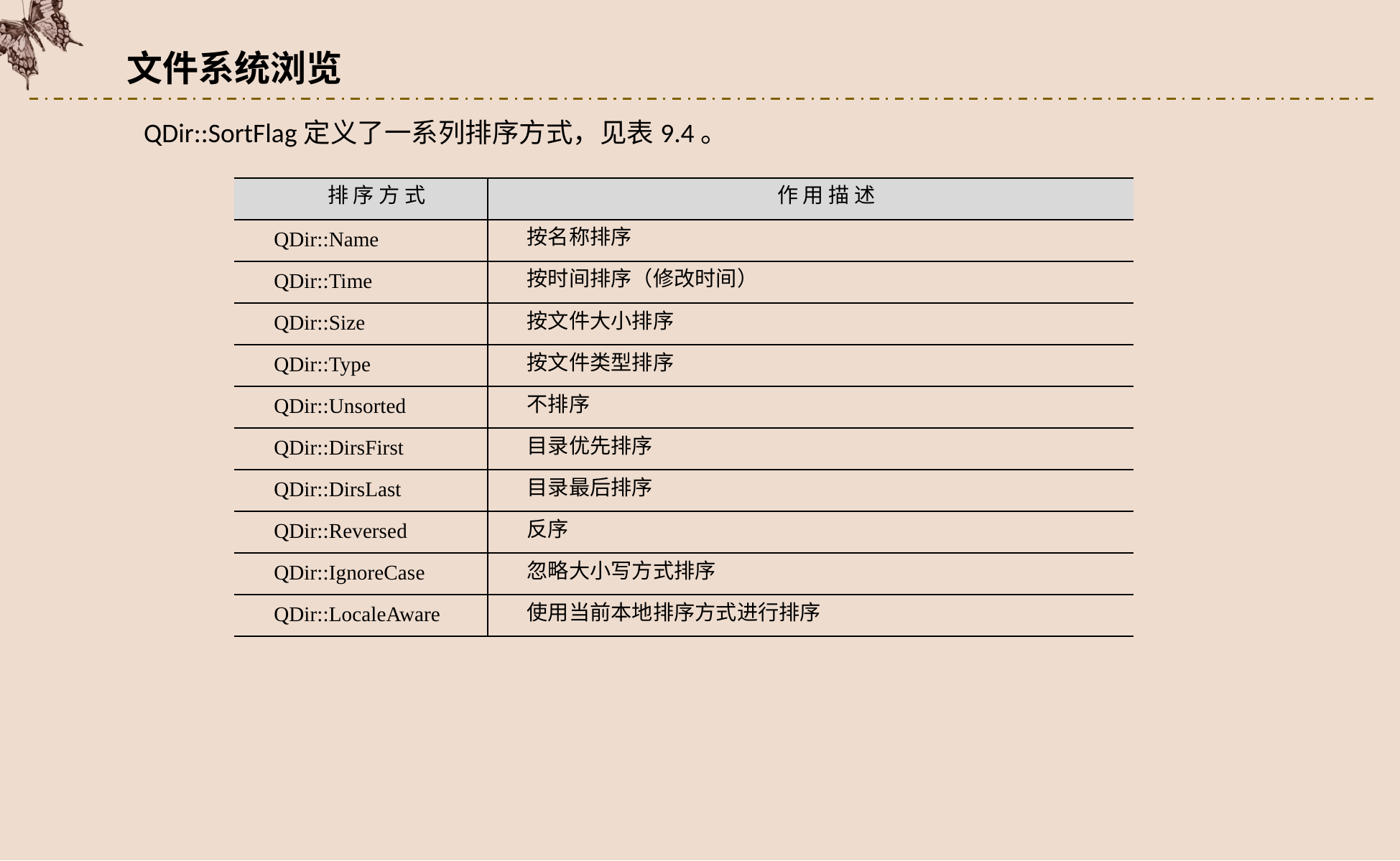

文件系统浏览
QDir::SortFlag定义了一系列排序方式，见表9.4。
| 排 序 方 式 | 作 用 描 述 |
| --- | --- |
| QDir::Name | 按名称排序 |
| QDir::Time | 按时间排序（修改时间） |
| QDir::Size | 按文件大小排序 |
| QDir::Type | 按文件类型排序 |
| QDir::Unsorted | 不排序 |
| QDir::DirsFirst | 目录优先排序 |
| QDir::DirsLast | 目录最后排序 |
| QDir::Reversed | 反序 |
| QDir::IgnoreCase | 忽略大小写方式排序 |
| QDir::LocaleAware | 使用当前本地排序方式进行排序 |